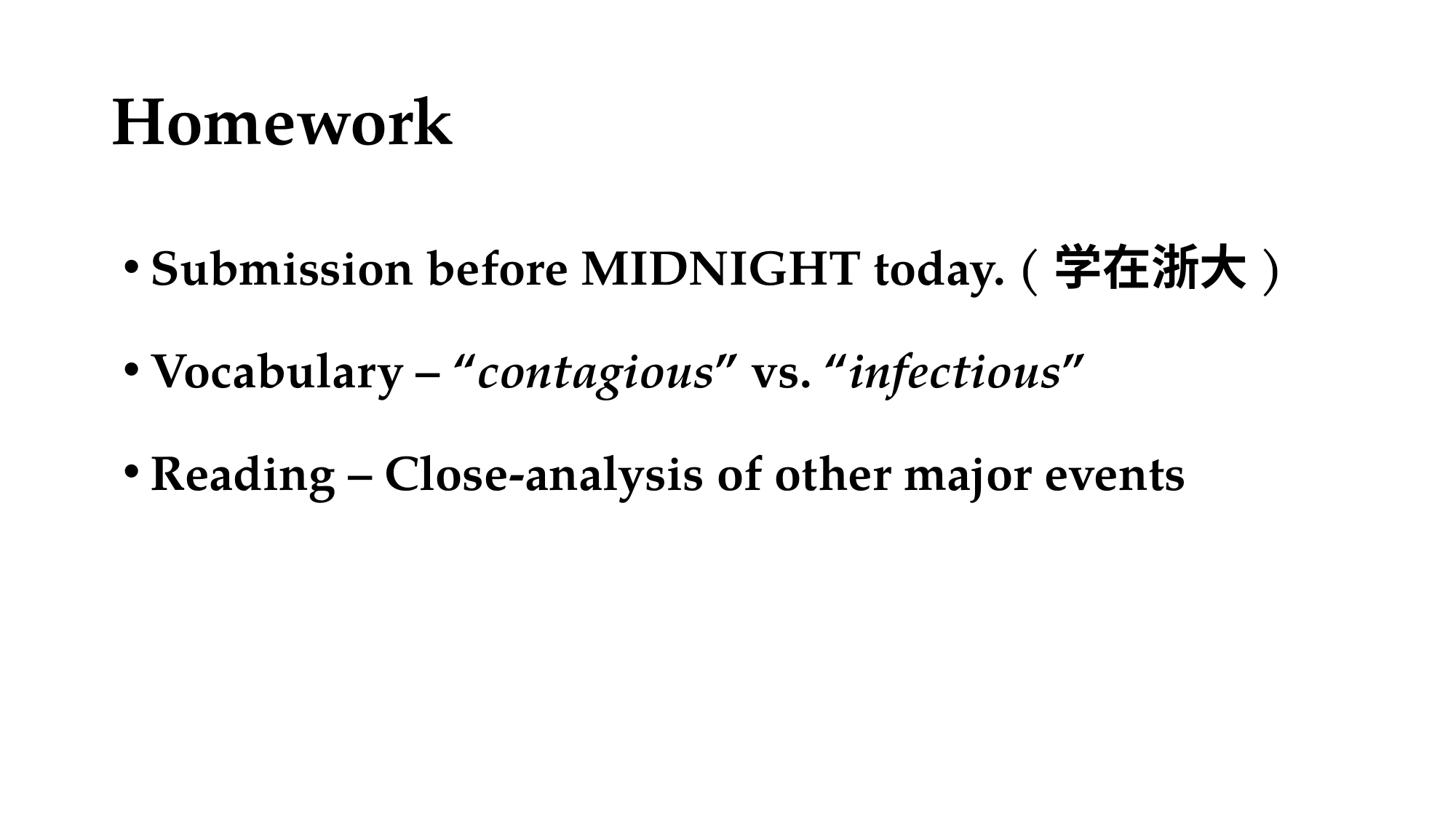

# Homework
Submission before MIDNIGHT today. (学在浙大)
Vocabulary – “contagious” vs. “infectious”
Reading – Close-analysis of other major events